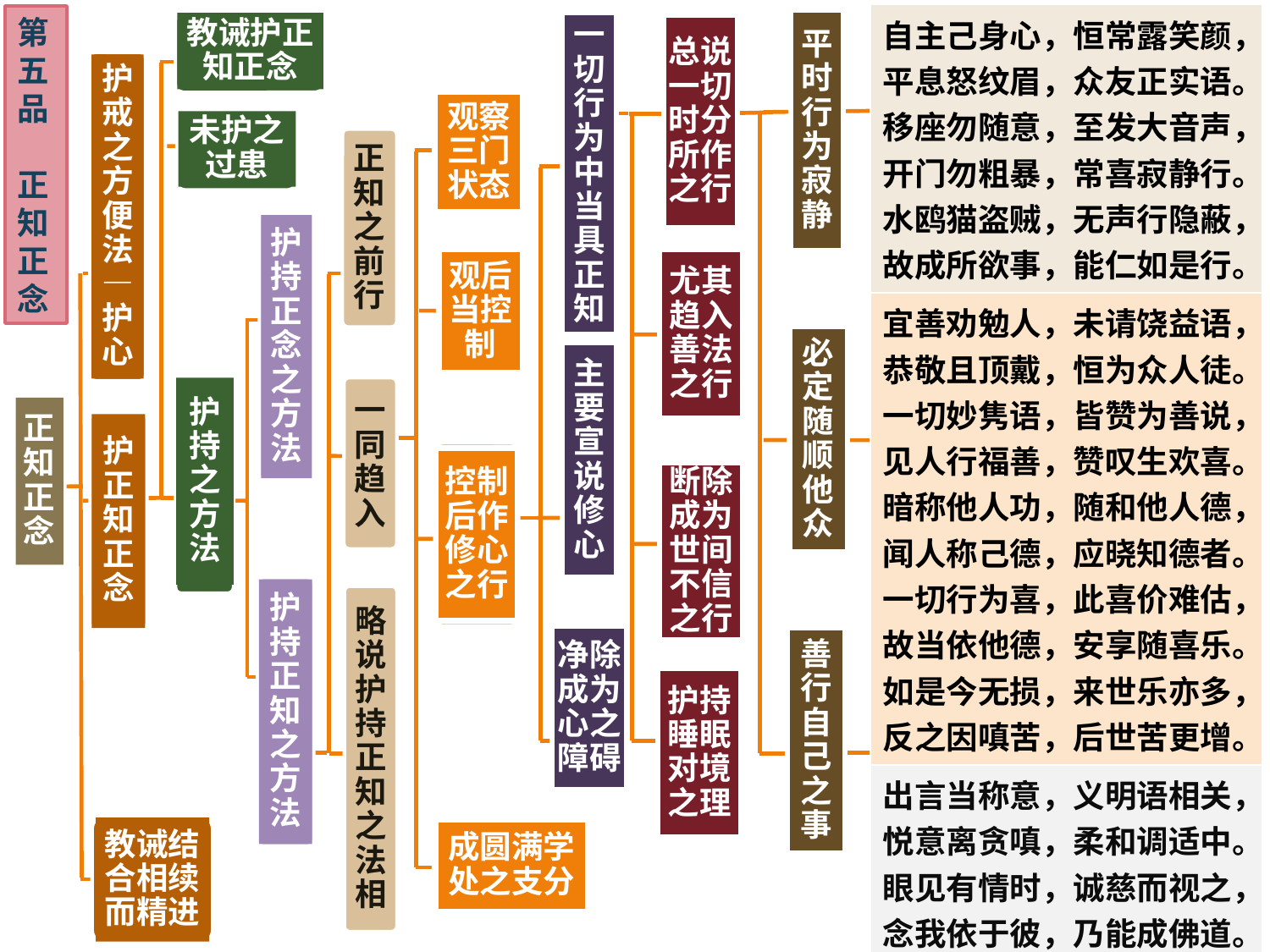

| 自主己身心，恒常露笑颜，平息怒纹眉，众友正实语。移座勿随意，至发大音声，开门勿粗暴，常喜寂静行。水鸥猫盗贼，无声行隐蔽，故成所欲事，能仁如是行。 |
| --- |
| 宜善劝勉人，未请饶益语，恭敬且顶戴，恒为众人徒。一切妙隽语，皆赞为善说，见人行福善，赞叹生欢喜。暗称他人功，随和他人德，闻人称己德，应晓知德者。一切行为喜，此喜价难估，故当依他德，安享随喜乐。如是今无损，来世乐亦多，反之因嗔苦，后世苦更增。 |
| 出言当称意，义明语相关，悦意离贪嗔，柔和调适中。眼见有情时，诚慈而视之，念我依于彼，乃能成佛道。 |
第五品
   正知正念
平时行为寂静

教诫护正知正念
一切行为中当具正知
总说一切时分所作之行

护戒之方便法—护心

观察三门状态

未护之过患

正知之前行

护持正念之方法

观后当控制
尤其趋入善法之行

必定随顺他众

主要宣说修心

护持之方法

一同趋入

正知正念

护正知正念

控制后作修心之行

断除成为世间不信之行

护持正知之方法

略说护持正知之法相
净除成为心之障碍
善行自己之事
护持睡眠对境之理

教诫结合相续而精进

成圆满学处之支分
8